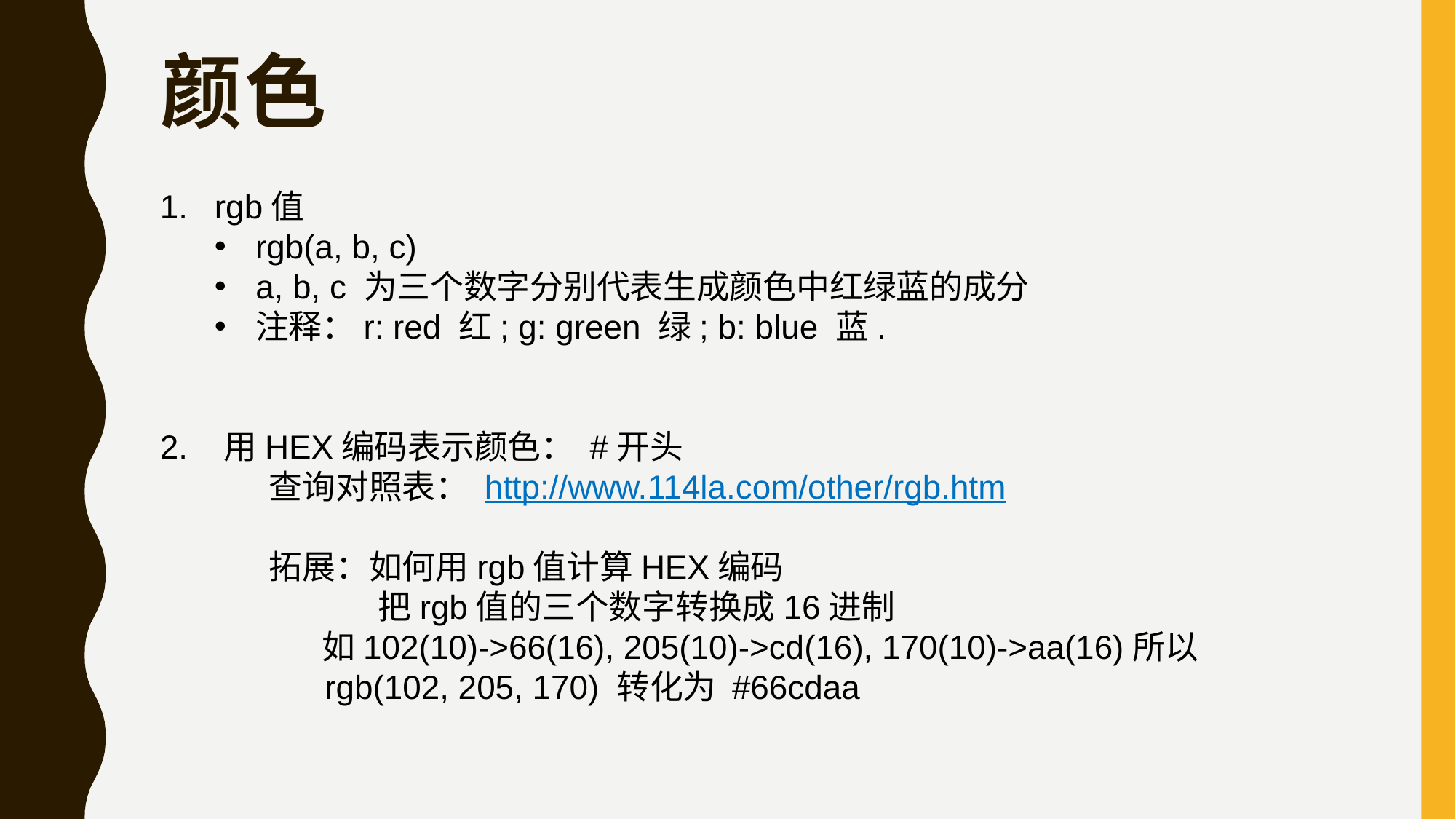

# 颜色

rgb值
rgb(a, b, c)
a, b, c 为三个数字分别代表生成颜色中红绿蓝的成分
注释：r: red 红; g: green 绿; b: blue 蓝.

2.   用HEX编码表示颜色： #开头
	查询对照表： http://www.114la.com/other/rgb.htm

    	拓展：如何用rgb值计算HEX编码
	把rgb值的三个数字转换成16进制
      如102(10)->66(16), 205(10)->cd(16), 170(10)->aa(16)所以
      rgb(102, 205, 170) 转化为 #66cdaa